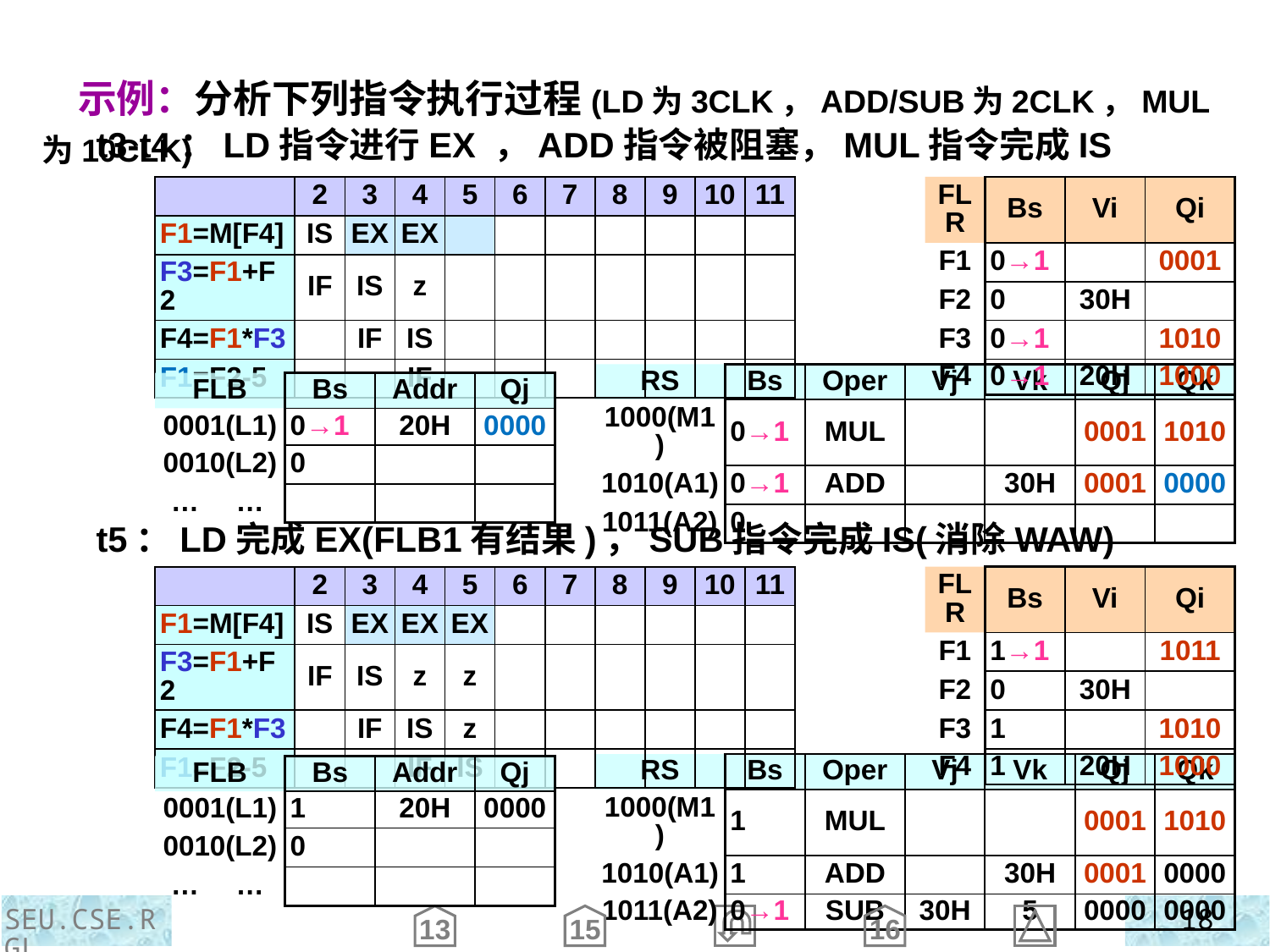

示例：分析下列指令执行过程(LD为3CLK，ADD/SUB为2CLK，MUL为10CLK)
     t3-t4：LD指令进行EX ，ADD指令被阻塞，MUL指令完成IS
|  | 2 | 3 | 4 | 5 | 6 | 7 | 8 | 9 | 10 | 11 |
| --- | --- | --- | --- | --- | --- | --- | --- | --- | --- | --- |
| F1=M[F4] | IS | EX | EX |  |  |  |  |  |  |  |
| F3=F1+F2 | IF | IS | z |  |  |  |  |  |  |  |
| F4=F1\*F3 |  | IF | IS |  |  |  |  |  |  |  |
| F1=F2-5 |  |  | IF |  |  |  |  |  |  |  |
| FLR | Bs | Vi | Qi |
| --- | --- | --- | --- |
| F1 | 0→1 |  | 0001 |
| F2 | 0 | 30H |  |
| F3 | 0→1 |  | 1010 |
| F4 | 0→1 | 20H | 1000 |
| RS | Bs | Oper | Vj | Vk | Qj | Qk |
| --- | --- | --- | --- | --- | --- | --- |
| 1000(M1) | 0→1 | MUL |  |  | 0001 | 1010 |
| 1010(A1) | 0→1 | ADD |  | 30H | 0001 | 0000 |
| 1011(A2) | 0 |  |  |  |  |  |
| FLB |  | Bs | Addr | Qj |
| --- | --- | --- | --- | --- |
| 0001(L1) |  | 0→1 | 20H | 0000 |
| 0010(L2) |  | 0 |  |  |
| … | … |  |  |  |
     t5：LD完成EX(FLB1有结果)，SUB指令完成IS(消除WAW)
|  | 2 | 3 | 4 | 5 | 6 | 7 | 8 | 9 | 10 | 11 |
| --- | --- | --- | --- | --- | --- | --- | --- | --- | --- | --- |
| F1=M[F4] | IS | EX | EX | EX |  |  |  |  |  |  |
| F3=F1+F2 | IF | IS | z | z |  |  |  |  |  |  |
| F4=F1\*F3 |  | IF | IS | z |  |  |  |  |  |  |
| F1=F2-5 |  |  | IF | IS |  |  |  |  |  |  |
| FLR | Bs | Vi | Qi |
| --- | --- | --- | --- |
| F1 | 1→1 |  | 1011 |
| F2 | 0 | 30H |  |
| F3 | 1 |  | 1010 |
| F4 | 1 | 20H | 1000 |
| RS | Bs | Oper | Vj | Vk | Qj | Qk |
| --- | --- | --- | --- | --- | --- | --- |
| 1000(M1) | 1 | MUL |  |  | 0001 | 1010 |
| 1010(A1) | 1 | ADD |  | 30H | 0001 | 0000 |
| 1011(A2) | 0→1 | SUB | 30H | 5 | 0000 | 0000 |
| FLB |  | Bs | Addr | Qj |
| --- | --- | --- | --- | --- |
| 0001(L1) |  | 1 | 20H | 0000 |
| 0010(L2) |  | 0 |  |  |
| … | … |  |  |  |
SEU.CSE.RGL
18

15
16
13